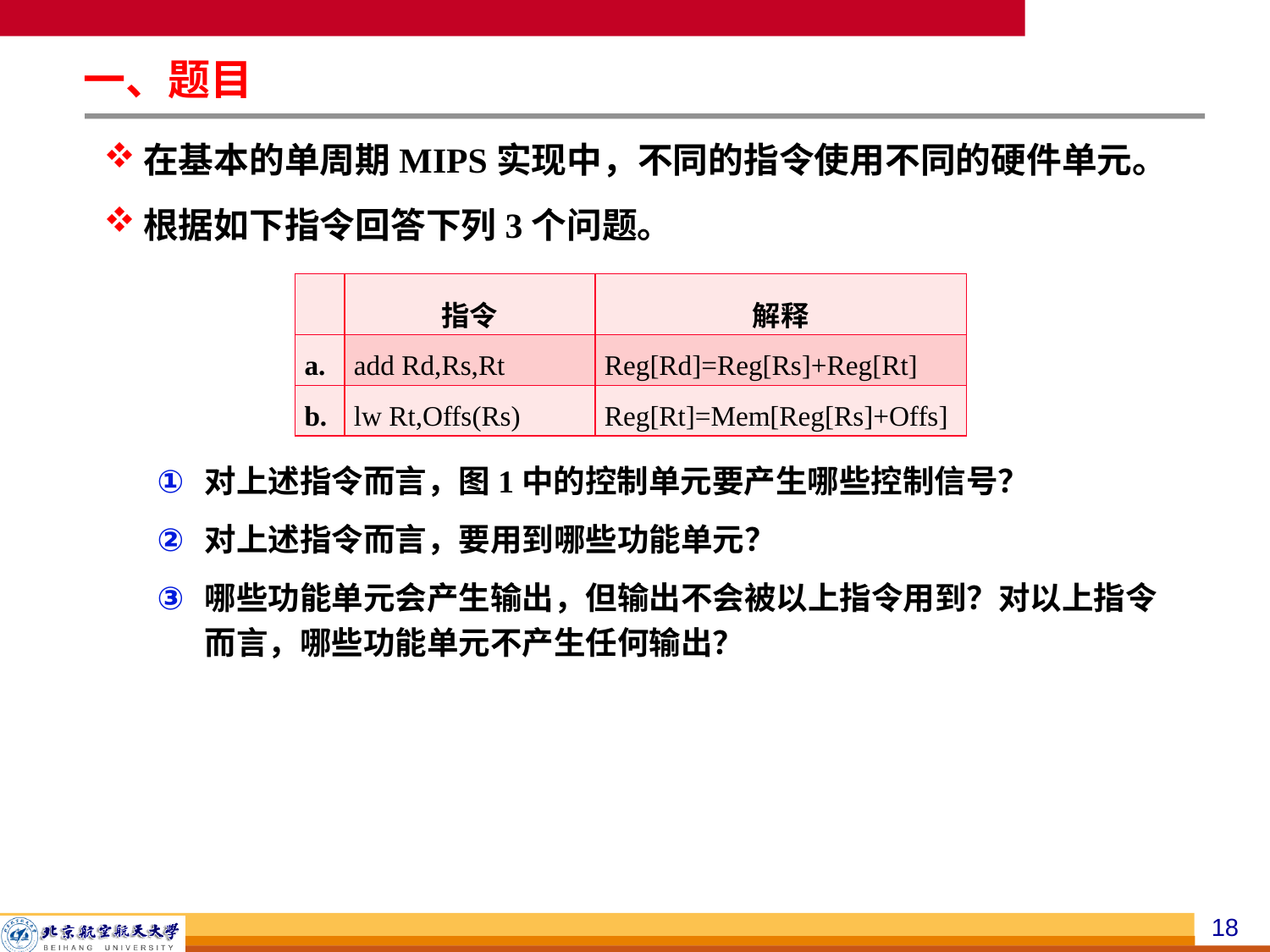

一、题目
在基本的单周期MIPS实现中，不同的指令使用不同的硬件单元。
根据如下指令回答下列3个问题。

对上述指令而言，图1中的控制单元要产生哪些控制信号？
对上述指令而言，要用到哪些功能单元？
哪些功能单元会产生输出，但输出不会被以上指令用到？对以上指令而言，哪些功能单元不产生任何输出？
|  | 指令 | 解释 |
| --- | --- | --- |
| a. | add Rd,Rs,Rt | Reg[Rd]=Reg[Rs]+Reg[Rt] |
| b. | lw Rt,Offs(Rs) | Reg[Rt]=Mem[Reg[Rs]+Offs] |